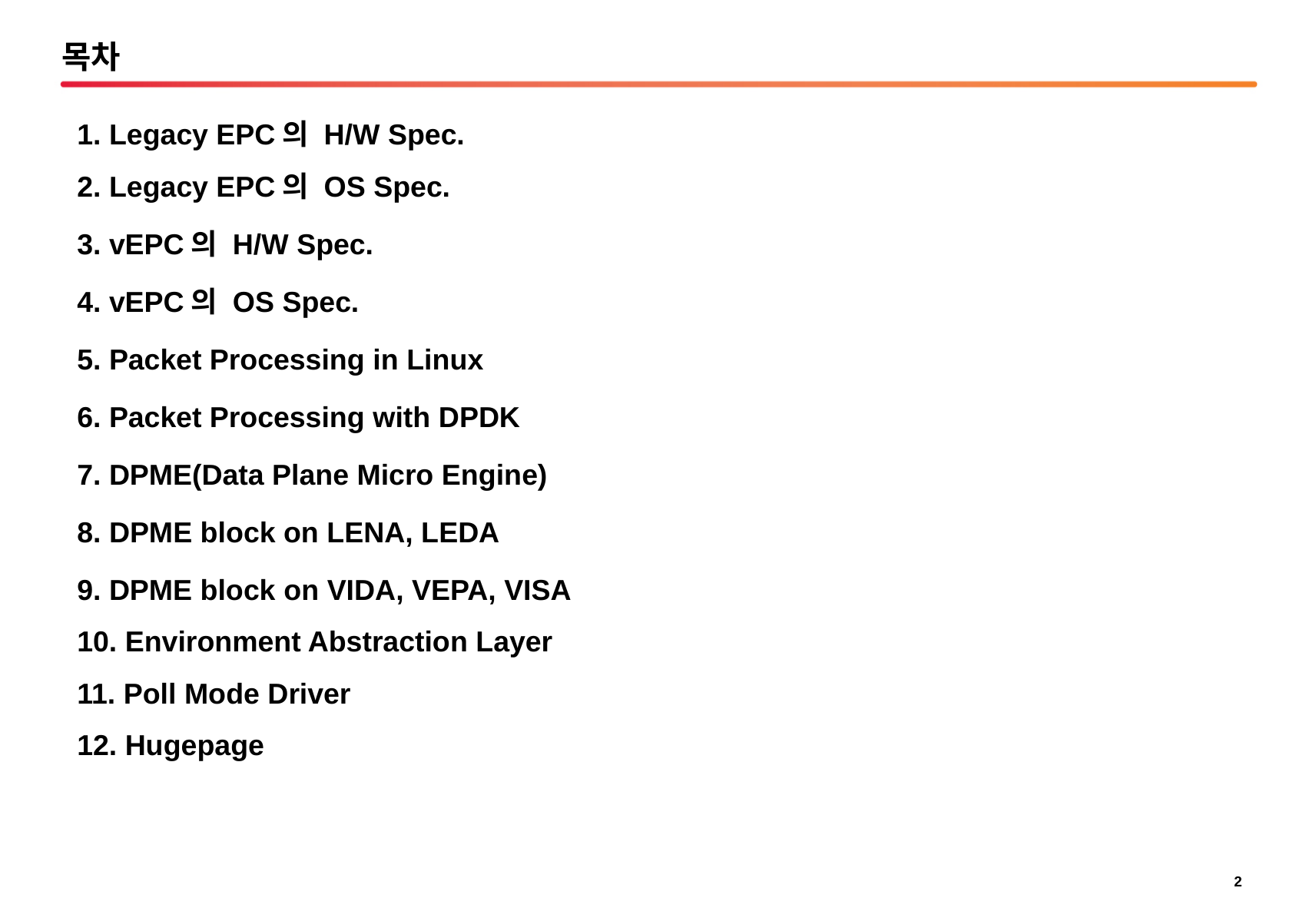

# 목차
1. Legacy EPC의 H/W Spec.
2. Legacy EPC의 OS Spec.
3. vEPC의 H/W Spec.
4. vEPC의 OS Spec.
5. Packet Processing in Linux
6. Packet Processing with DPDK
7. DPME(Data Plane Micro Engine)
8. DPME block on LENA, LEDA
9. DPME block on VIDA, VEPA, VISA
10. Environment Abstraction Layer
11. Poll Mode Driver
12. Hugepage